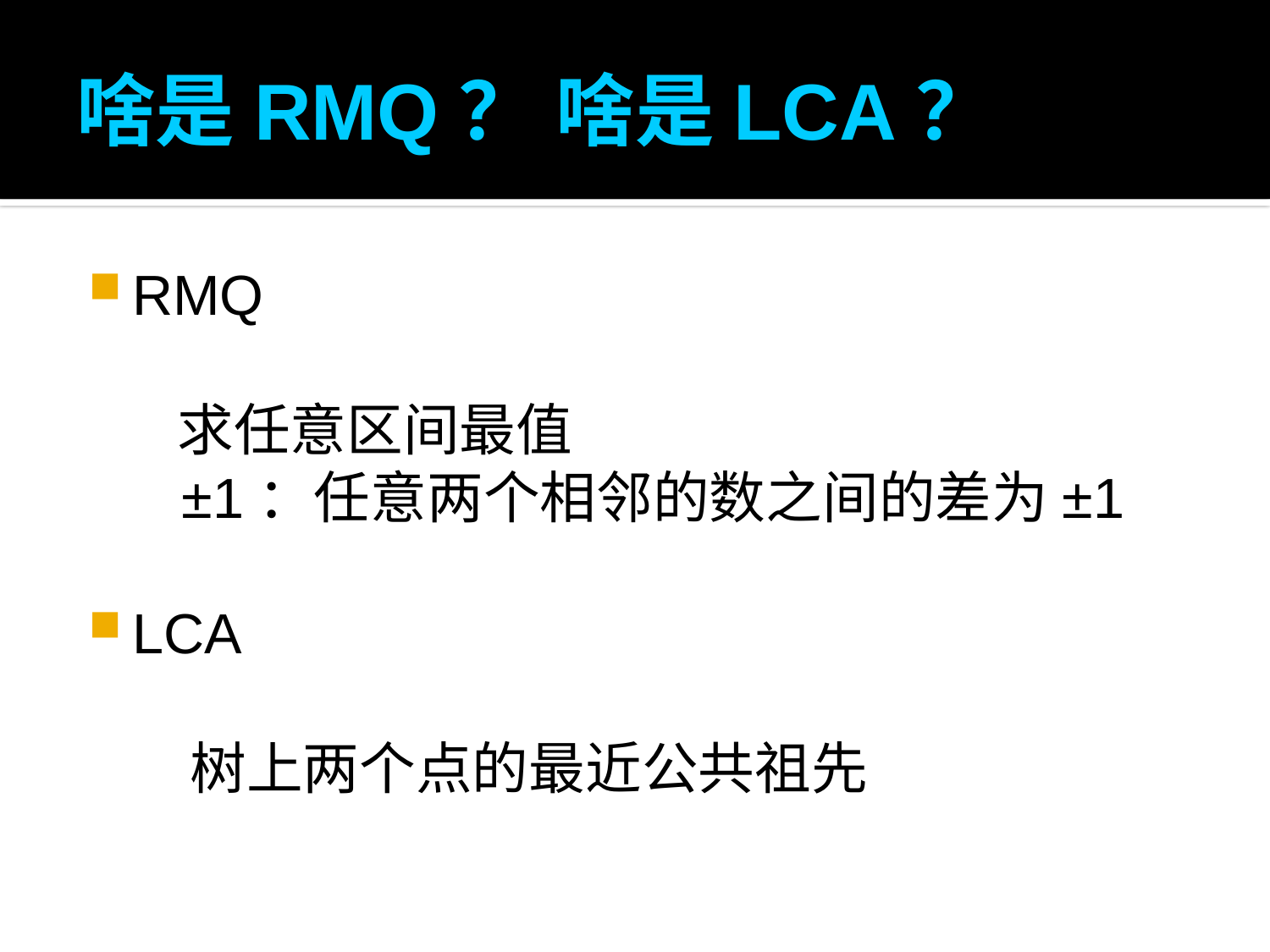

# 啥是RMQ？ 啥是LCA？
RMQ

      求任意区间最值
      ±1：任意两个相邻的数之间的差为±1

LCA

       树上两个点的最近公共祖先